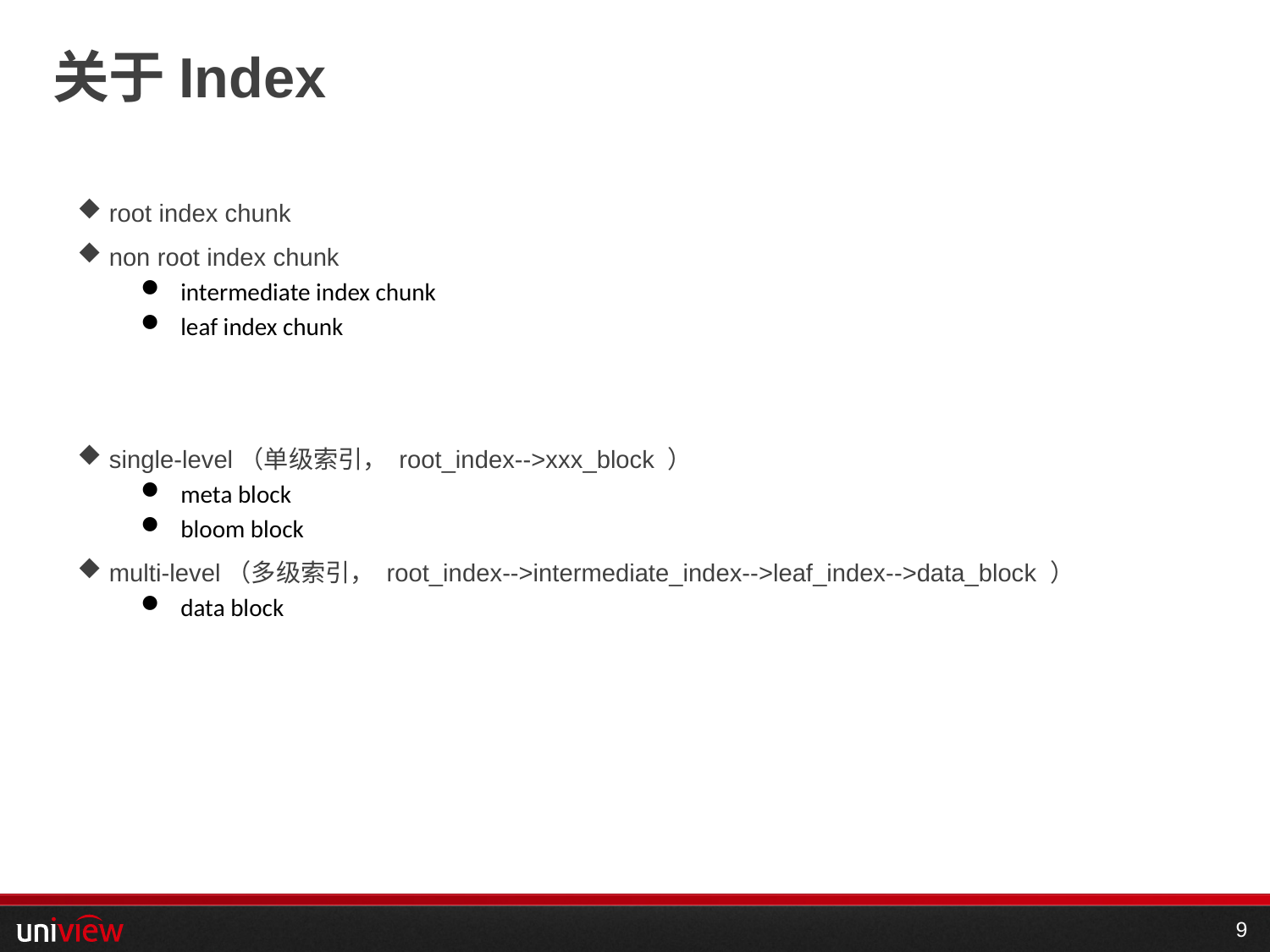

# 关于Index
 root index chunk
 non root index chunk
intermediate index chunk
leaf index chunk

 single-level（单级索引， root_index-->xxx_block ）
meta block
bloom block
 multi-level（多级索引， root_index-->intermediate_index-->leaf_index-->data_block ）
data block